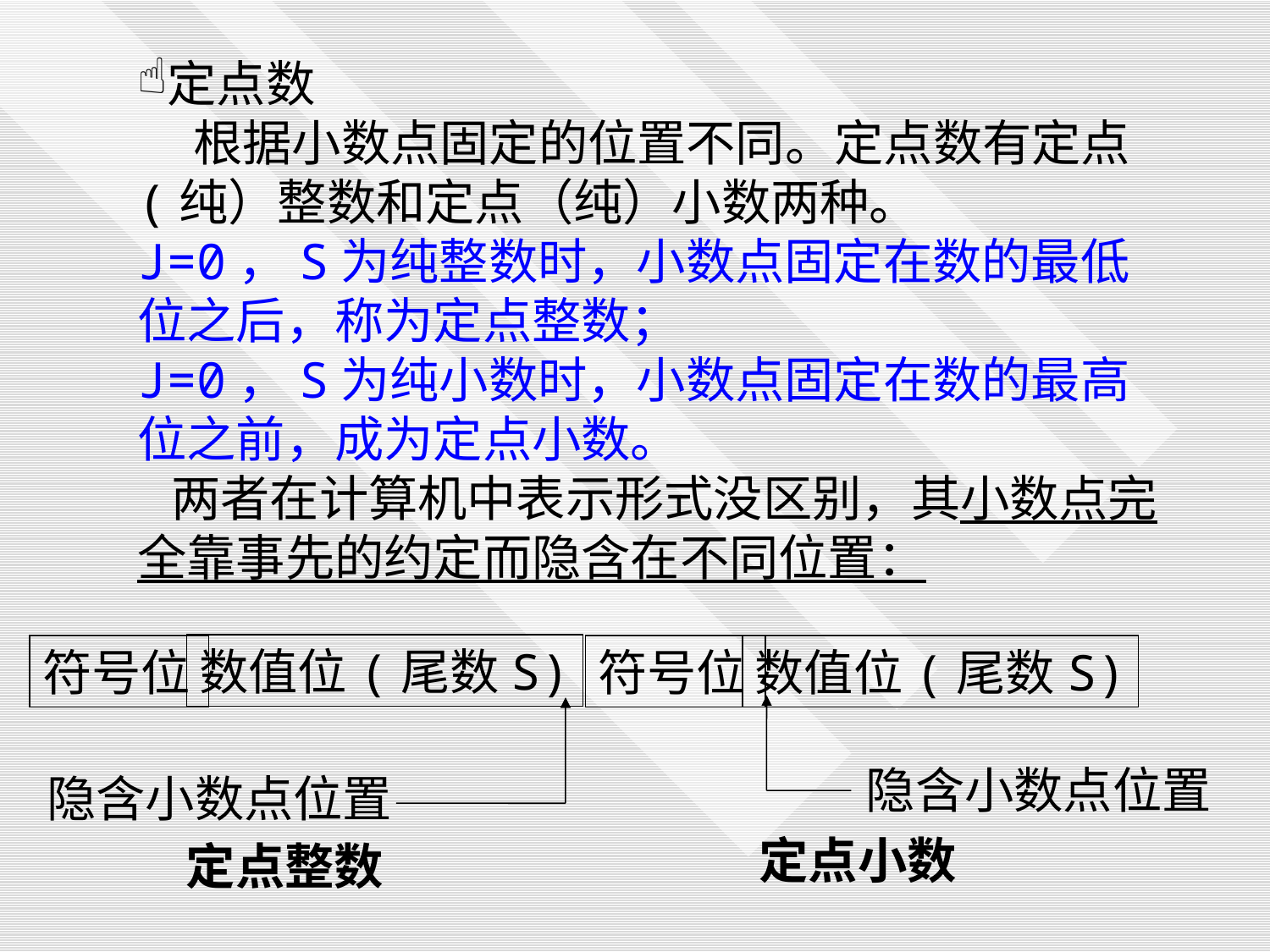

定点数
    根据小数点固定的位置不同。定点数有定点(纯）整数和定点（纯）小数两种。
J=0，S为纯整数时，小数点固定在数的最低位之后，称为定点整数；
J=0，S为纯小数时，小数点固定在数的最高位之前，成为定点小数。
  两者在计算机中表示形式没区别，其小数点完全靠事先的约定而隐含在不同位置：

数值位(尾数S)
符号位

隐含小数点位置
定点整数
符号位
数值位(尾数S)

隐含小数点位置
定点小数